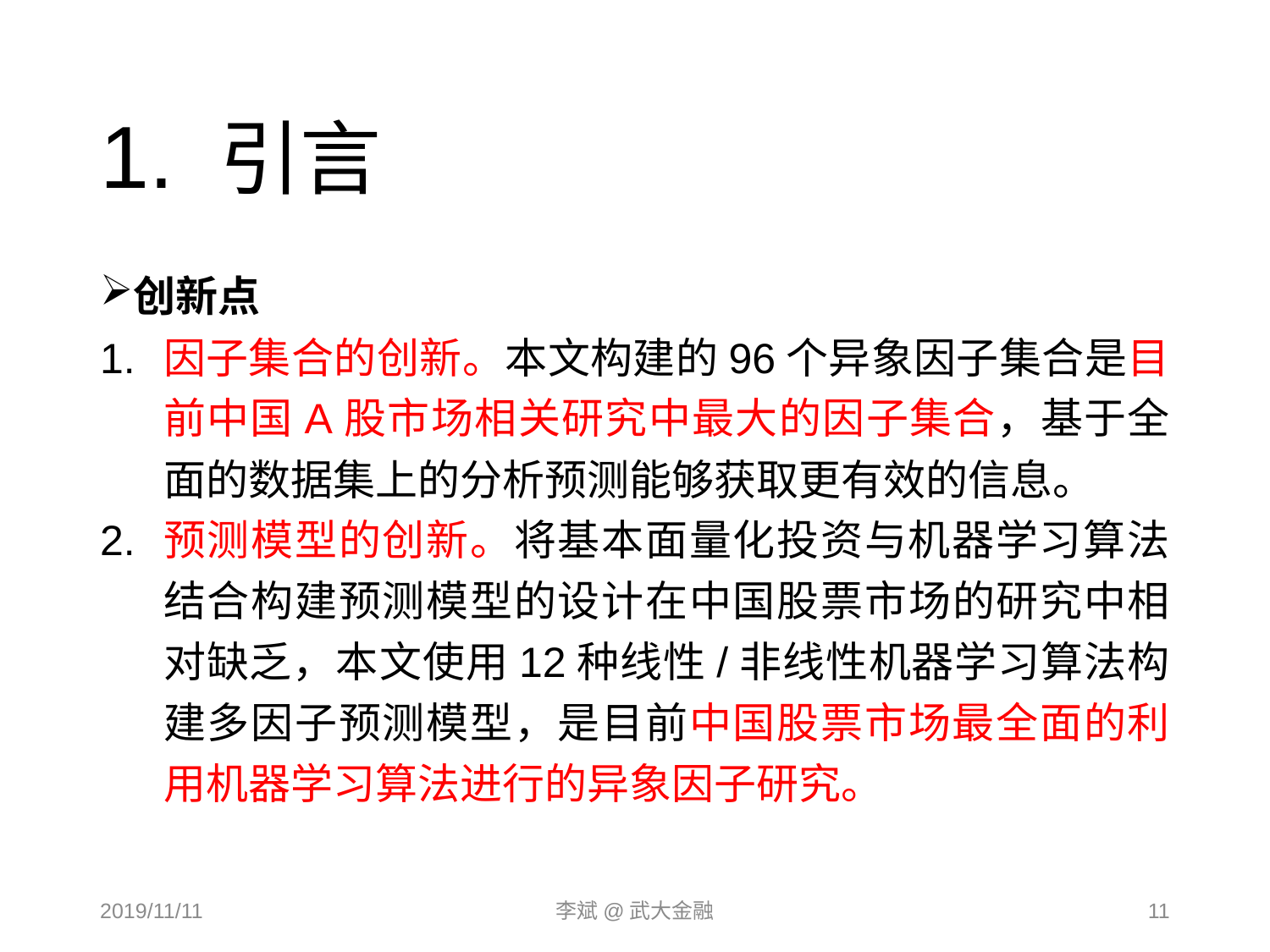

# 1. 引言
创新点
因子集合的创新。本文构建的96个异象因子集合是目前中国A股市场相关研究中最大的因子集合，基于全面的数据集上的分析预测能够获取更有效的信息。
预测模型的创新。将基本面量化投资与机器学习算法结合构建预测模型的设计在中国股票市场的研究中相对缺乏，本文使用12种线性/非线性机器学习算法构建多因子预测模型，是目前中国股票市场最全面的利用机器学习算法进行的异象因子研究。
2019/11/11
李斌@武大金融
11